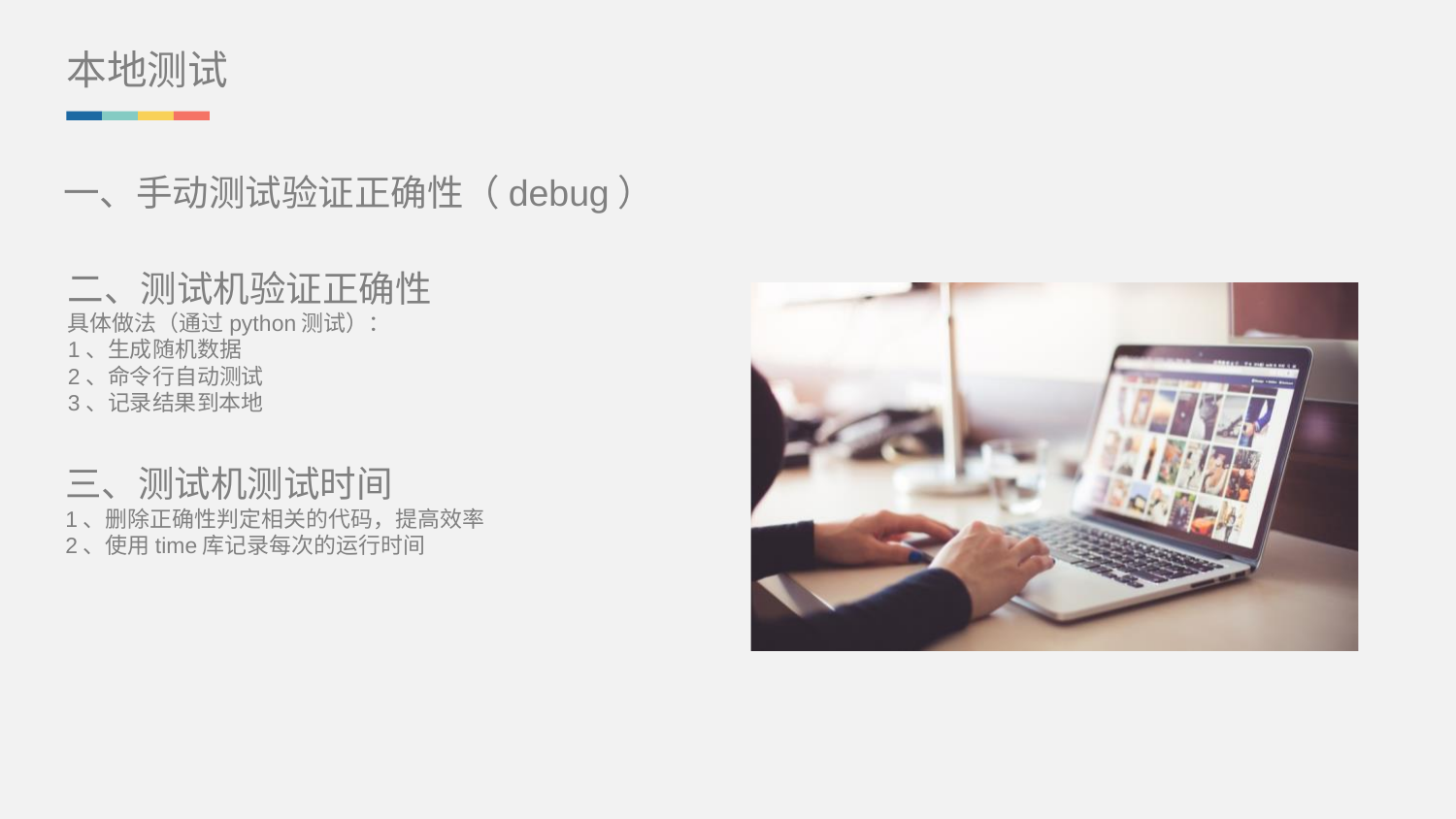

本地测试

一、手动测试验证正确性（debug）

二、测试机验证正确性
具体做法（通过python测试）：
1、生成随机数据
2、命令行自动测试
3、记录结果到本地

三、测试机测试时间
1、删除正确性判定相关的代码，提高效率
2、使用time库记录每次的运行时间